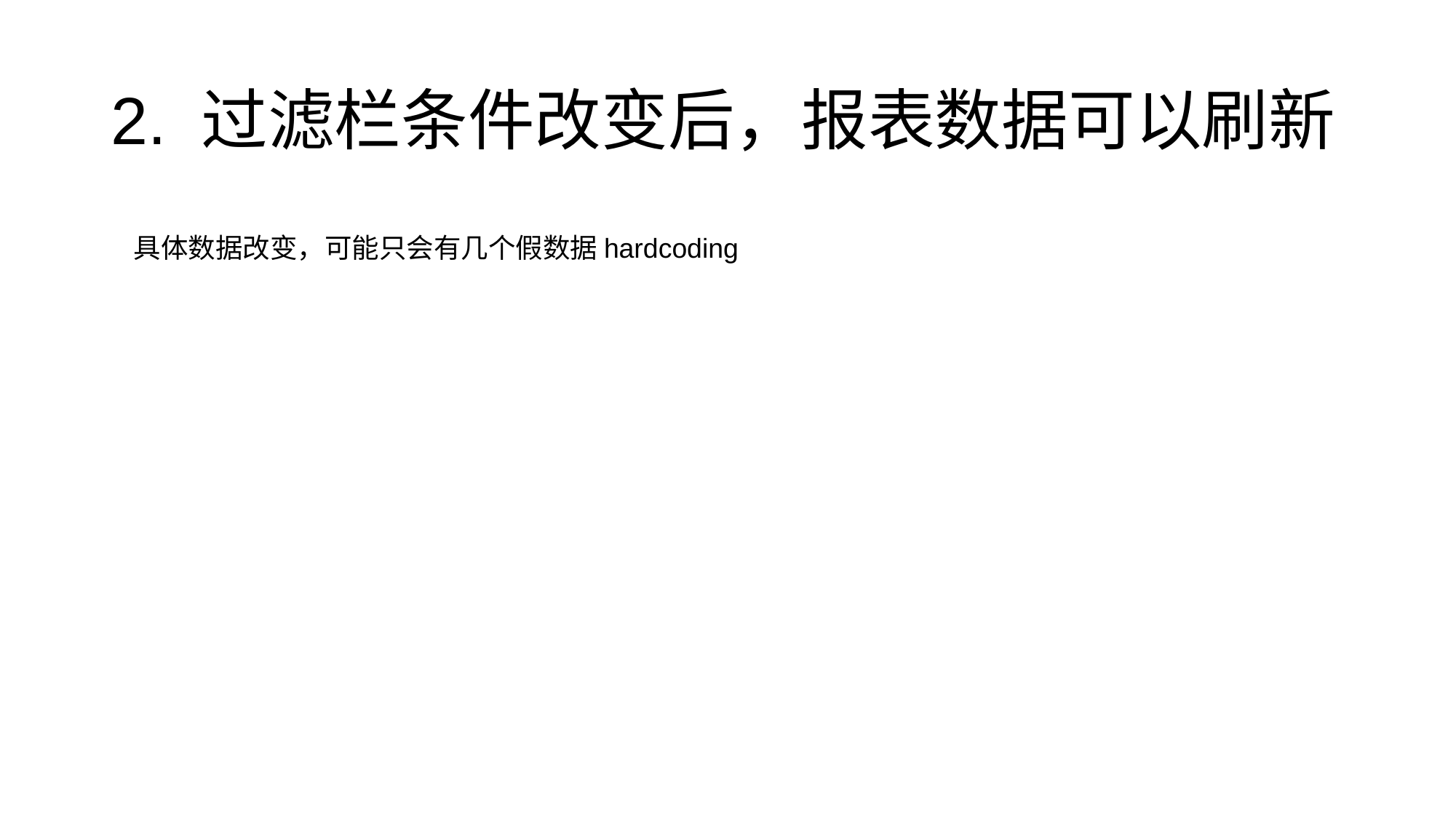

# 2. 过滤栏条件改变后，报表数据可以刷新
具体数据改变，可能只会有几个假数据hardcoding